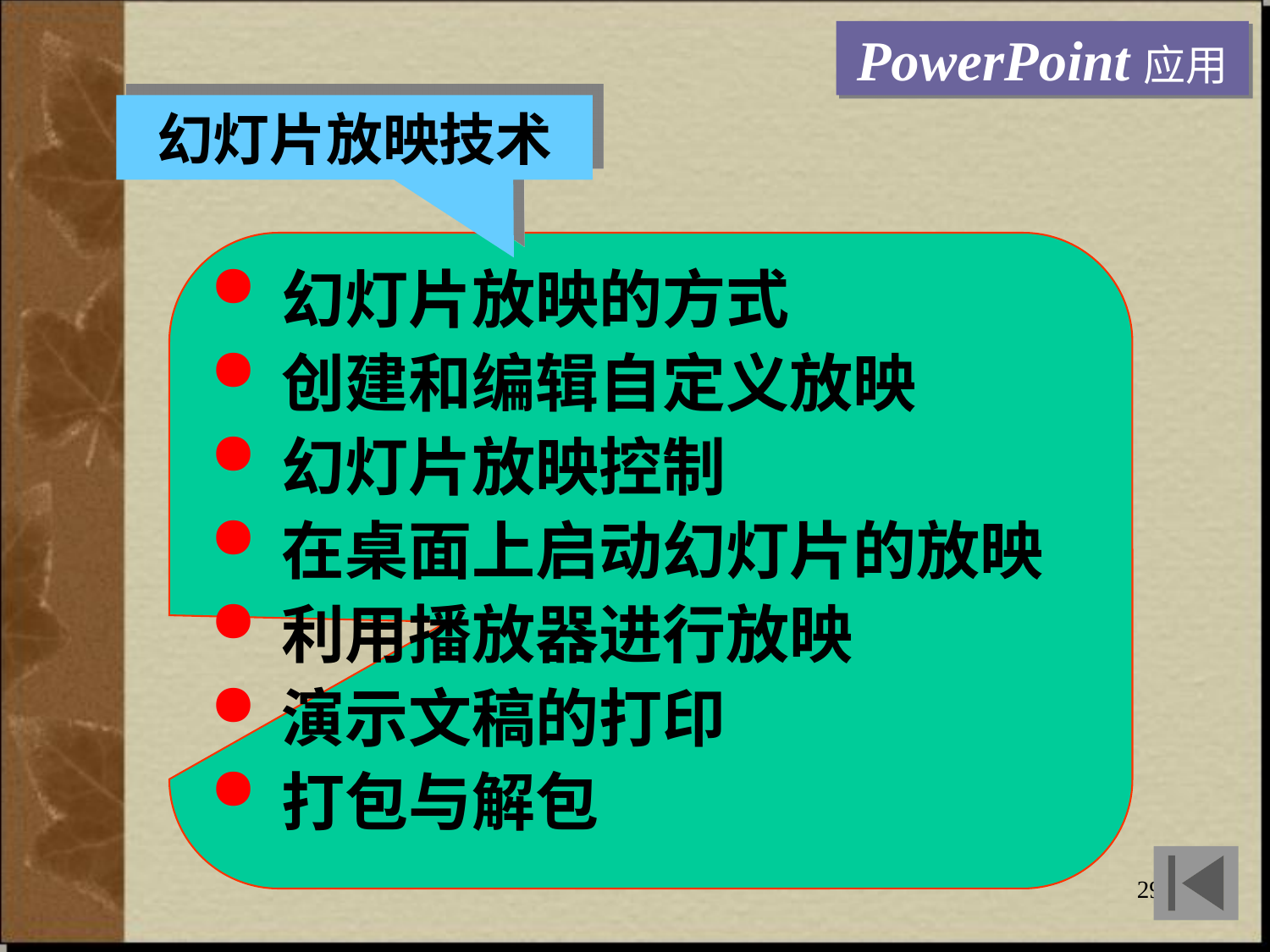

PowerPoint应用
幻灯片放映技术
 幻灯片放映的方式
 创建和编辑自定义放映
 幻灯片放映控制
 在桌面上启动幻灯片的放映
 利用播放器进行放映
 演示文稿的打印
 打包与解包

29